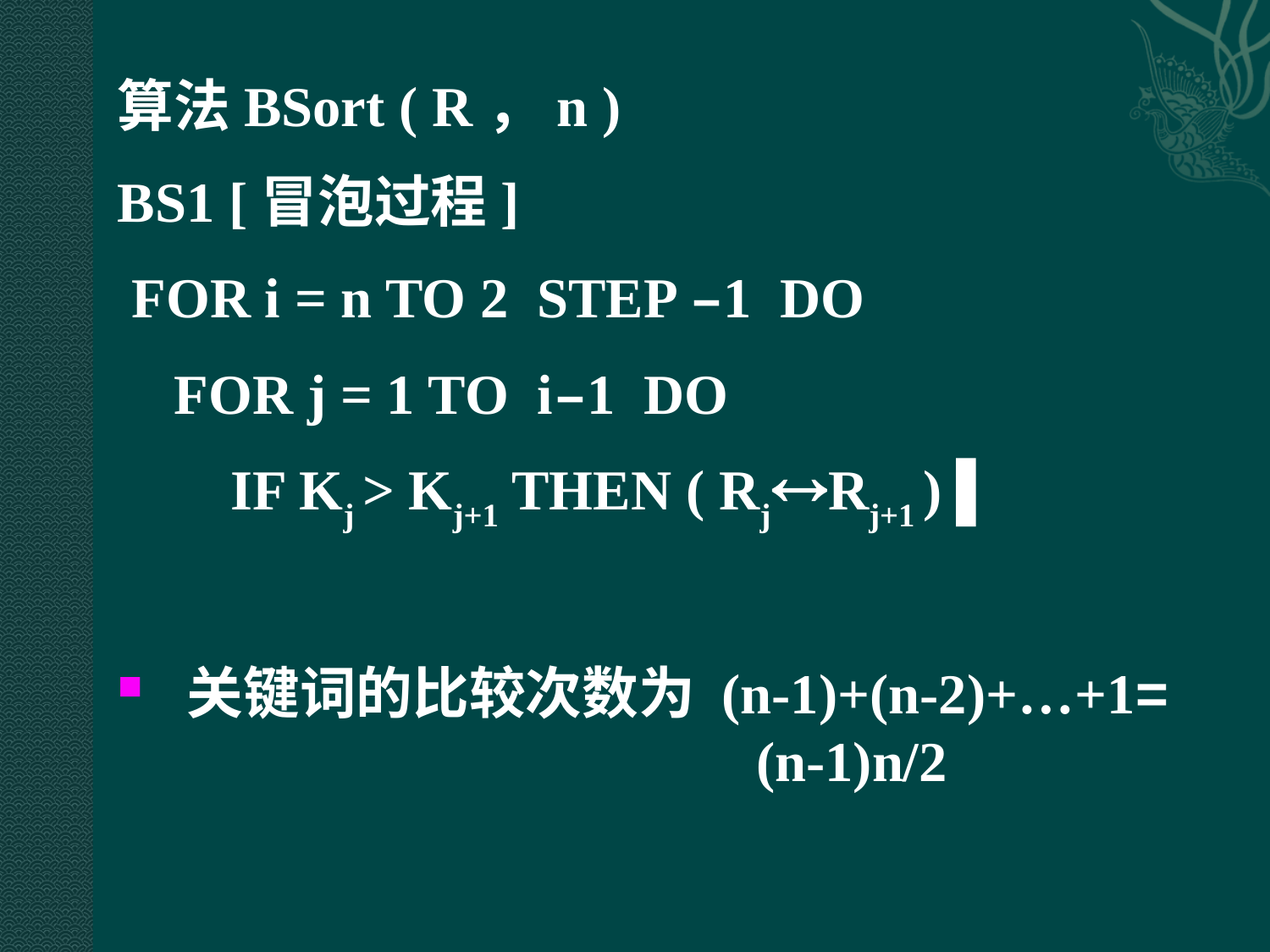

算法BSort ( R，n )
BS1 [冒泡过程]
 FOR i = n TO 2  STEP –1  DO
    FOR j = 1 TO  i–1  DO
        IF Kj > Kj+1 THEN ( Rj↔Rj+1 ) ▌

  关键词的比较次数为 (n-1)+(n-2)+…+1=
                                           (n-1)n/2